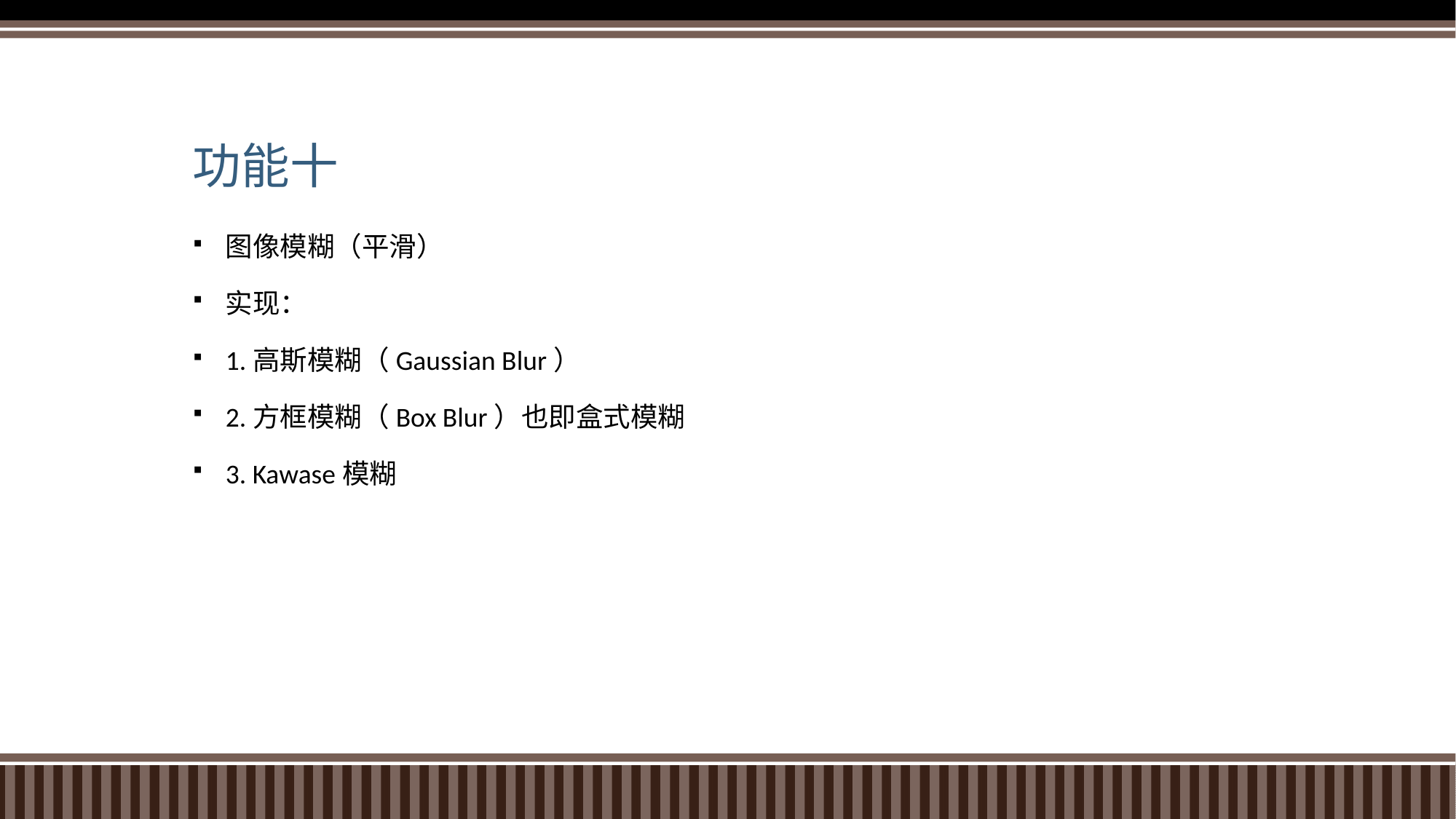

# 功能十
图像模糊（平滑）
实现：
1.高斯模糊（Gaussian Blur）
2.方框模糊（Box Blur）也即盒式模糊
3. Kawase模糊